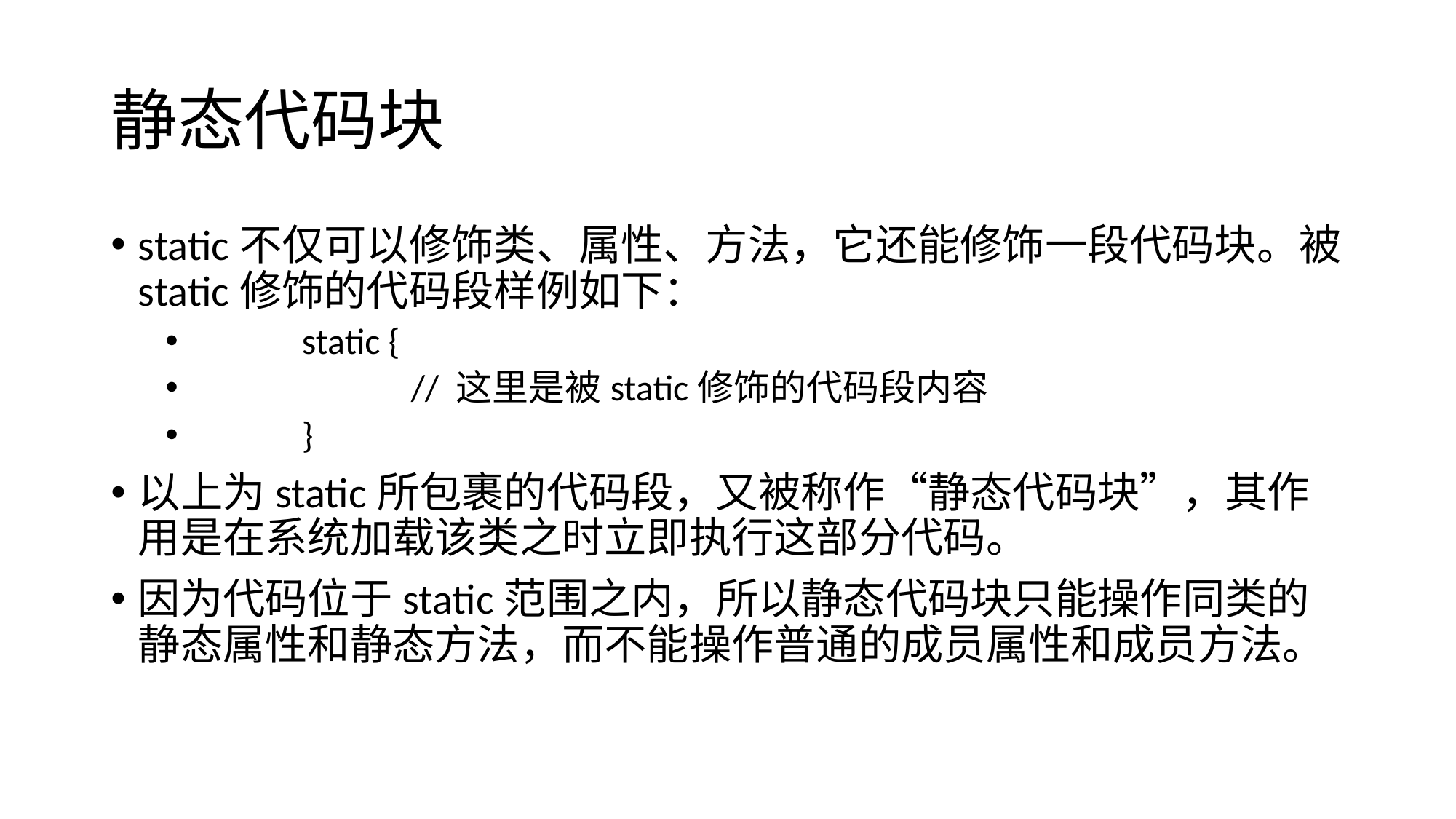

# 静态代码块
static不仅可以修饰类、属性、方法，它还能修饰一段代码块。被static修饰的代码段样例如下：
	static {
		// 这里是被static修饰的代码段内容
	}
以上为static所包裹的代码段，又被称作“静态代码块”，其作用是在系统加载该类之时立即执行这部分代码。
因为代码位于static范围之内，所以静态代码块只能操作同类的静态属性和静态方法，而不能操作普通的成员属性和成员方法。